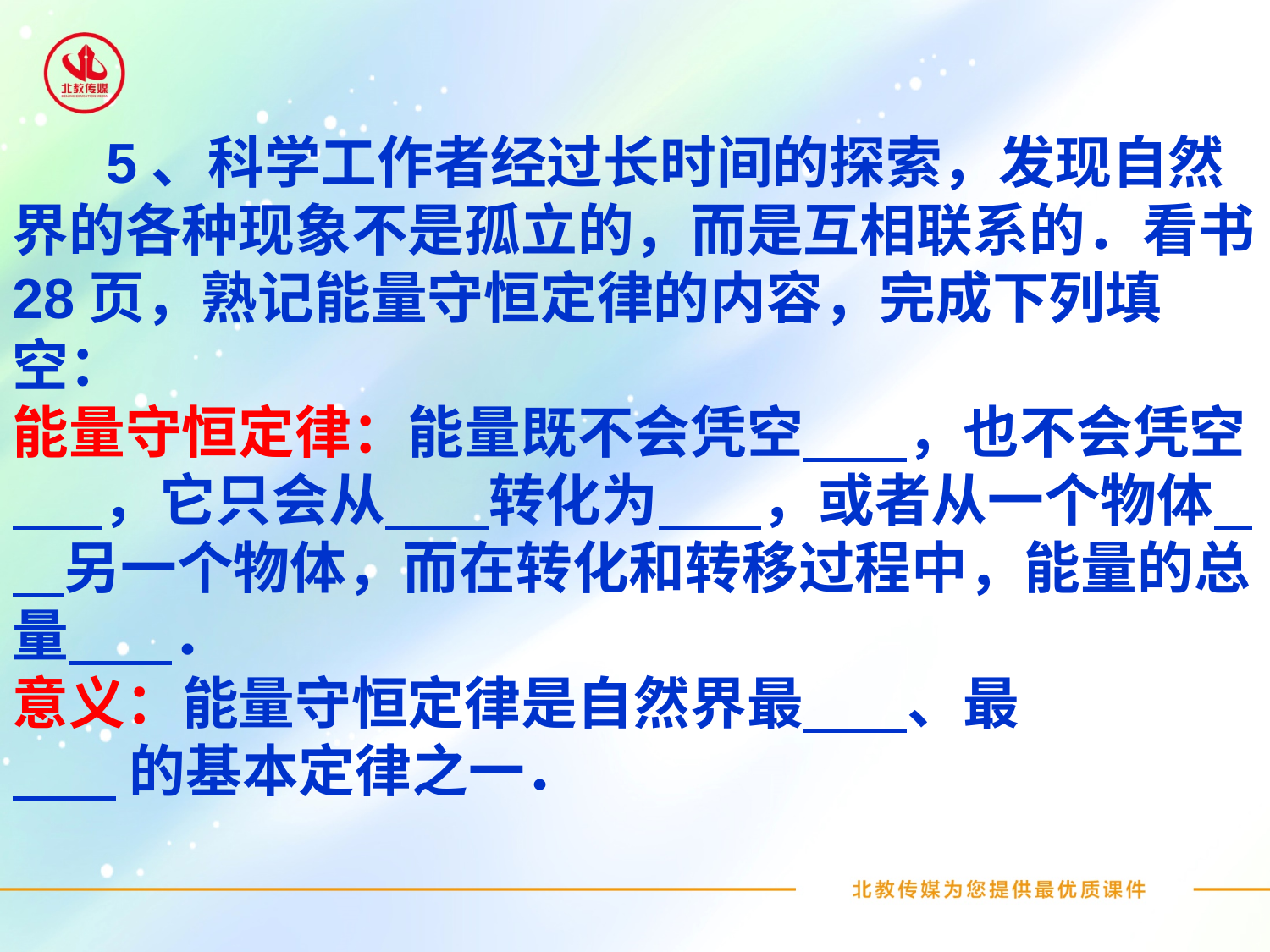

5、科学工作者经过长时间的探索，发现自然界的各种现象不是孤立的，而是互相联系的．看书28页，熟记能量守恒定律的内容，完成下列填空：
能量守恒定律：能量既不会凭空        ，也不会凭空        ，它只会从        转化为        ，或者从一个物体        另一个物体，而在转化和转移过程中，能量的总量        ．
意义：能量守恒定律是自然界最        、最
        的基本定律之一．